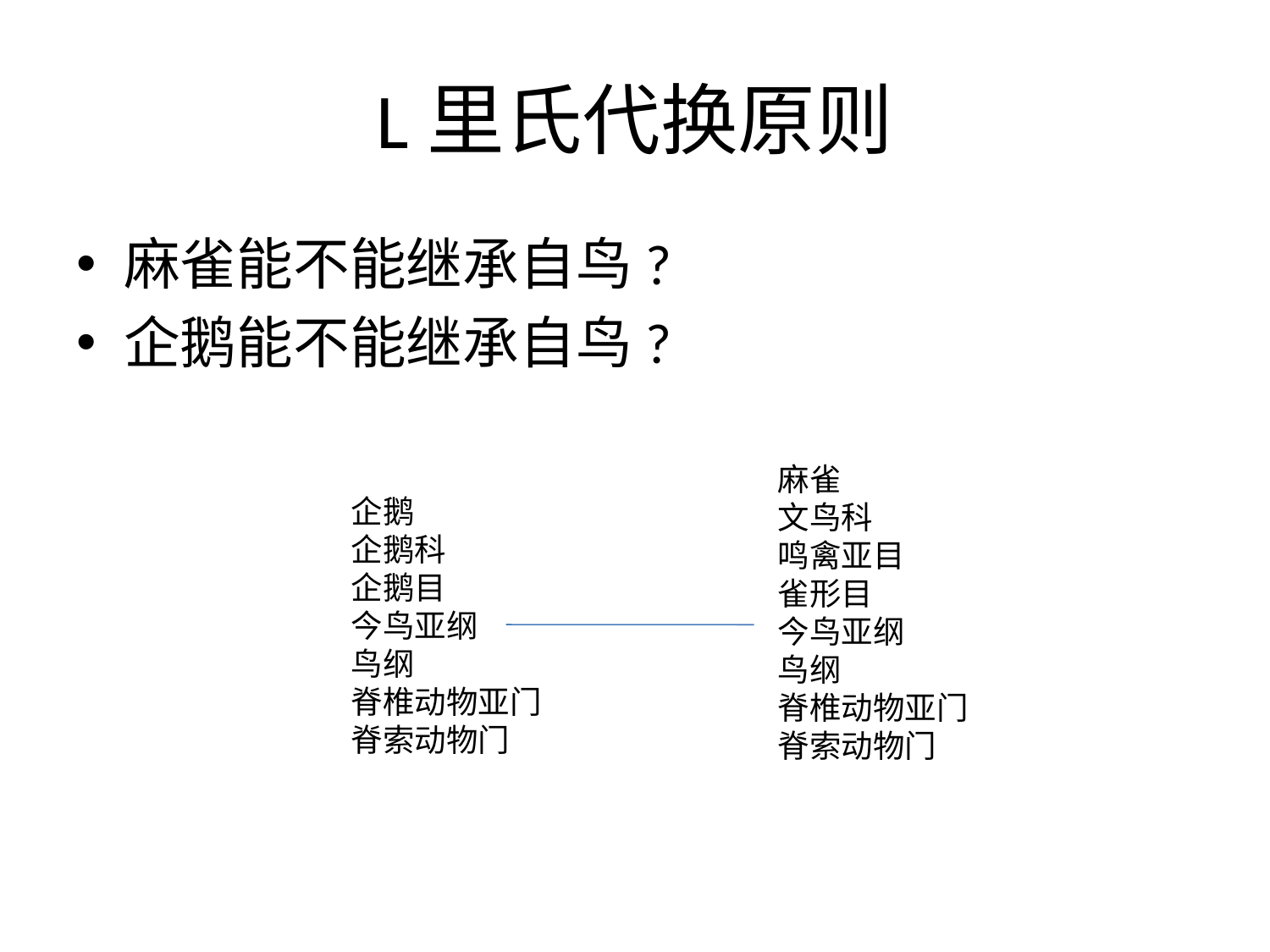

# L里氏代换原则
麻雀能不能继承自鸟?
企鹅能不能继承自鸟?

麻雀
文鸟科
鸣禽亚目
雀形目
今鸟亚纲
鸟纲
脊椎动物亚门
脊索动物门
企鹅
企鹅科
企鹅目
今鸟亚纲
鸟纲
脊椎动物亚门
脊索动物门